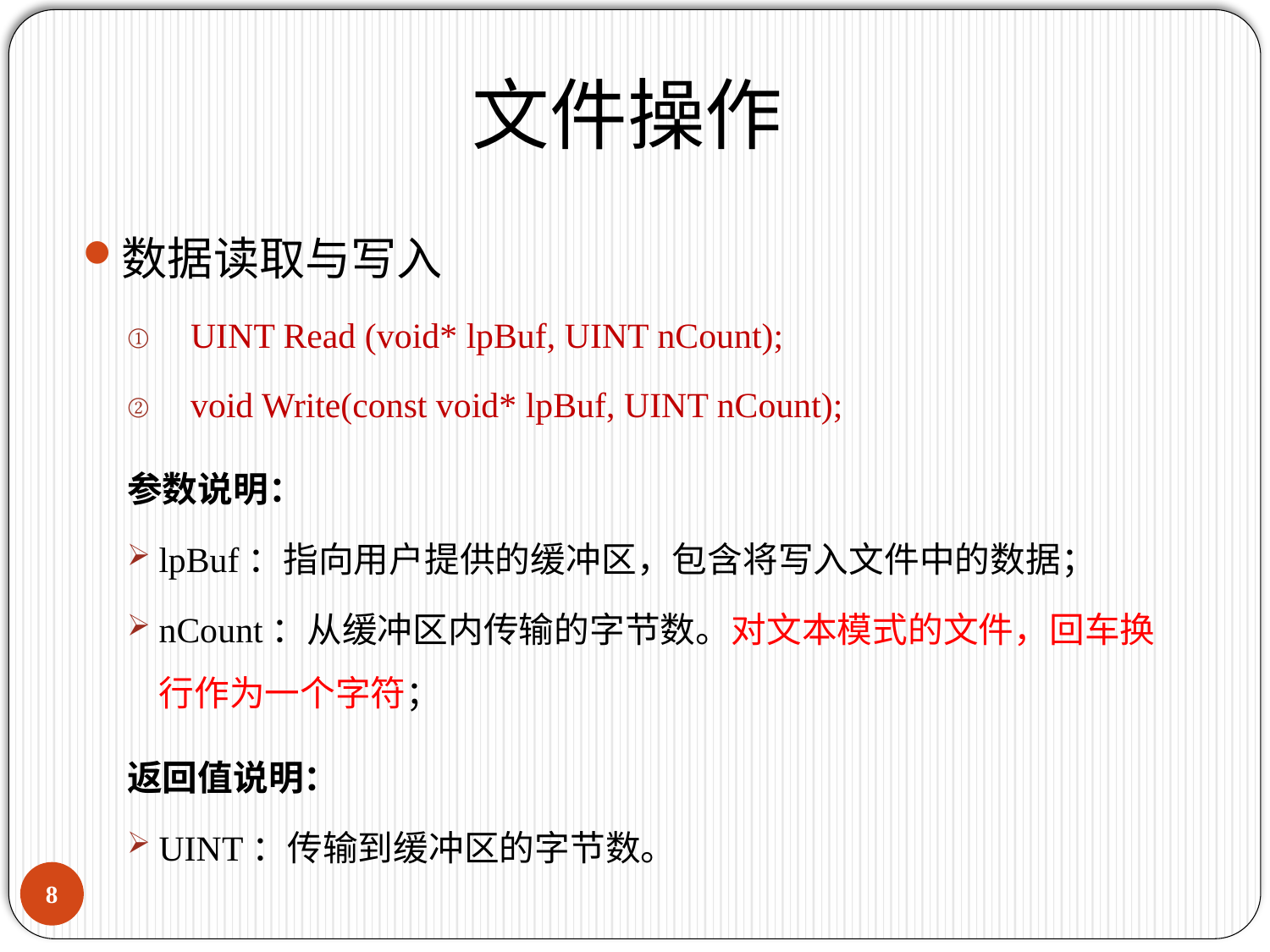

文件操作
数据读取与写入
UINT Read (void* lpBuf, UINT nCount);
void Write(const void* lpBuf, UINT nCount);
参数说明：
lpBuf：指向用户提供的缓冲区，包含将写入文件中的数据；
nCount：从缓冲区内传输的字节数。对文本模式的文件，回车换行作为一个字符；
返回值说明：
UINT：传输到缓冲区的字节数。
8